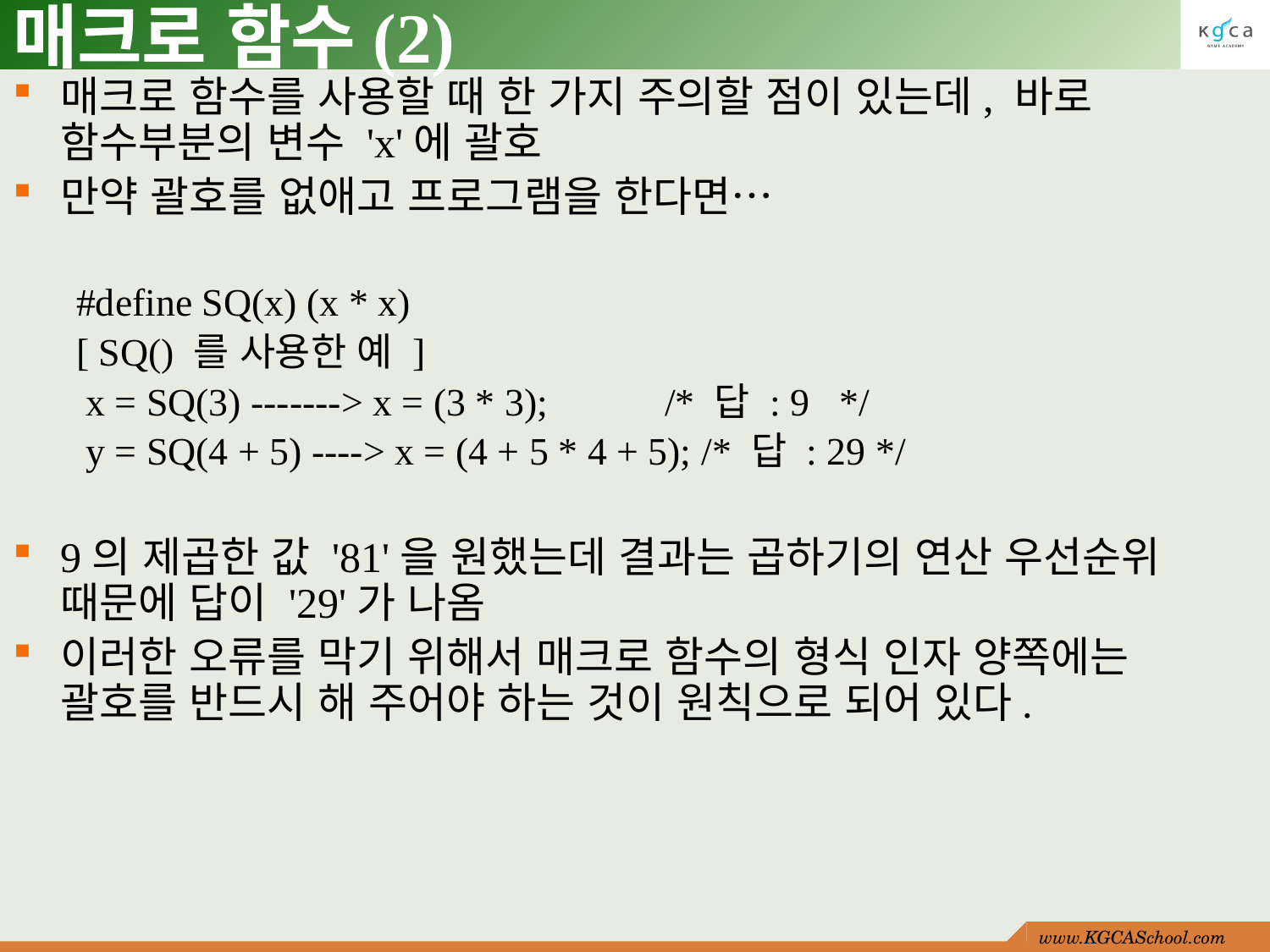

# 매크로 함수(2)
매크로 함수를 사용할 때 한 가지 주의할 점이 있는데, 바로 함수부분의 변수 'x'에 괄호
만약 괄호를 없애고 프로그램을 한다면…

#define SQ(x) (x * x)
[ SQ() 를 사용한 예 ]
 x = SQ(3) -------> x = (3 * 3);            /* 답 : 9   */
 y = SQ(4 + 5) ----> x = (4 + 5 * 4 + 5); /* 답 : 29 */

9의 제곱한 값 '81'을 원했는데 결과는 곱하기의 연산 우선순위 때문에 답이 '29'가 나옴
이러한 오류를 막기 위해서 매크로 함수의 형식 인자 양쪽에는 괄호를 반드시 해 주어야 하는 것이 원칙으로 되어 있다.